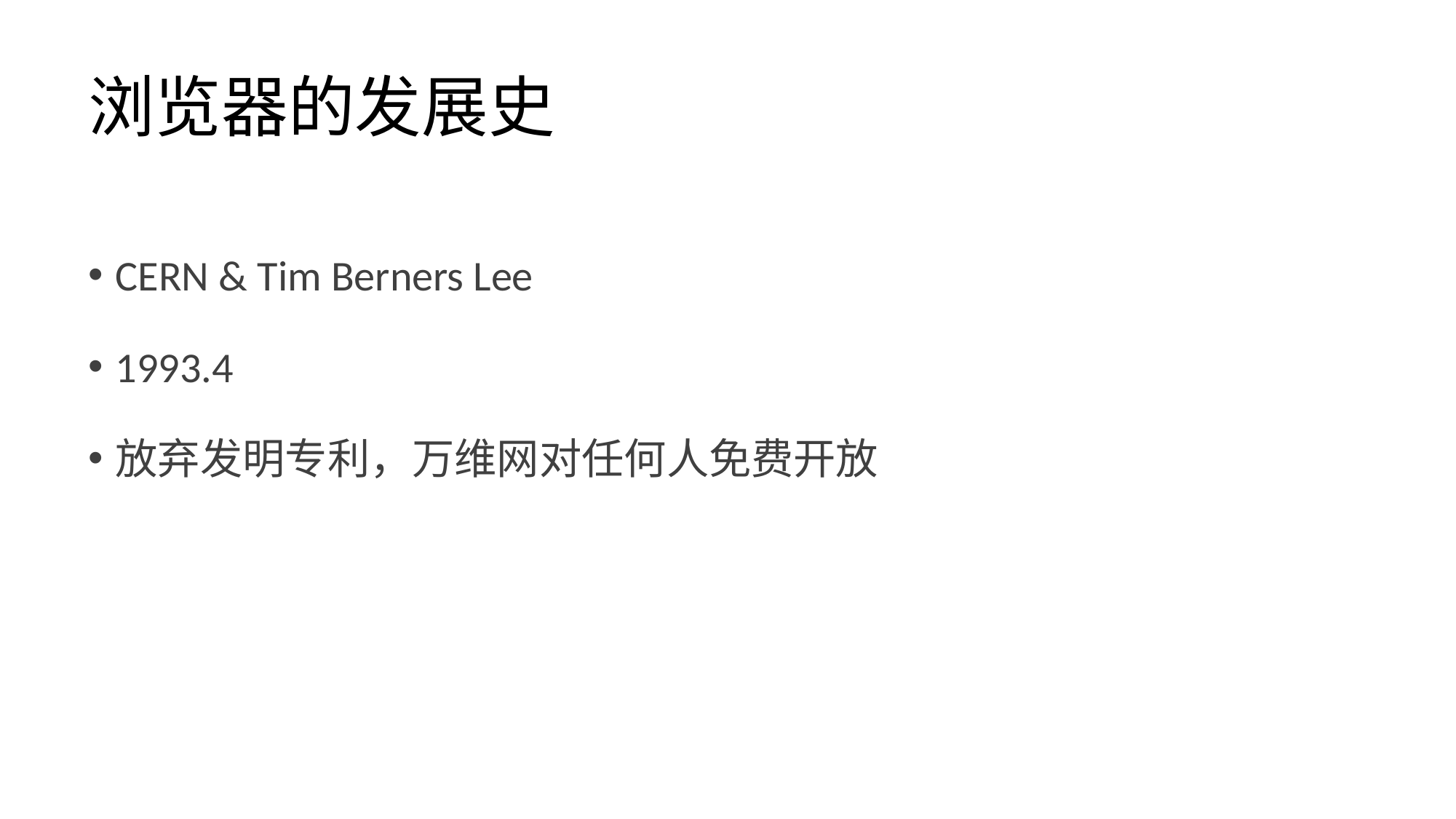

# 浏览器的发展史
CERN & Tim Berners Lee
1993.4
放弃发明专利，万维网对任何人免费开放